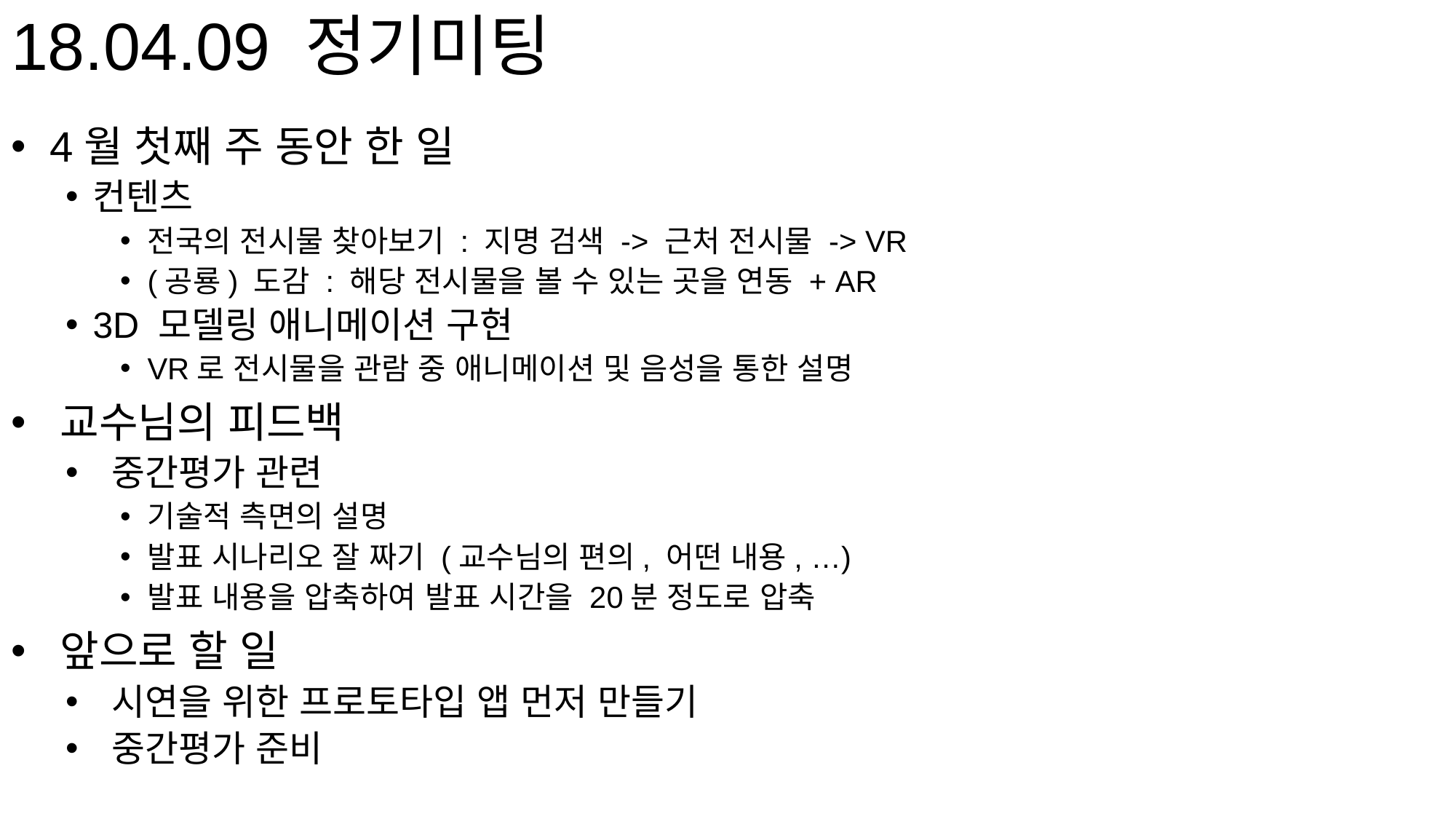

# 18.04.09 정기미팅
 4월 첫째 주 동안 한 일
컨텐츠
전국의 전시물 찾아보기 : 지명 검색 -> 근처 전시물 -> VR
(공룡) 도감 : 해당 전시물을 볼 수 있는 곳을 연동 + AR
3D 모델링 애니메이션 구현
VR로 전시물을 관람 중 애니메이션 및 음성을 통한 설명
 교수님의 피드백
 중간평가 관련
기술적 측면의 설명
발표 시나리오 잘 짜기 (교수님의 편의, 어떤 내용, …)
발표 내용을 압축하여 발표 시간을 20분 정도로 압축
 앞으로 할 일
 시연을 위한 프로토타입 앱 먼저 만들기
 중간평가 준비